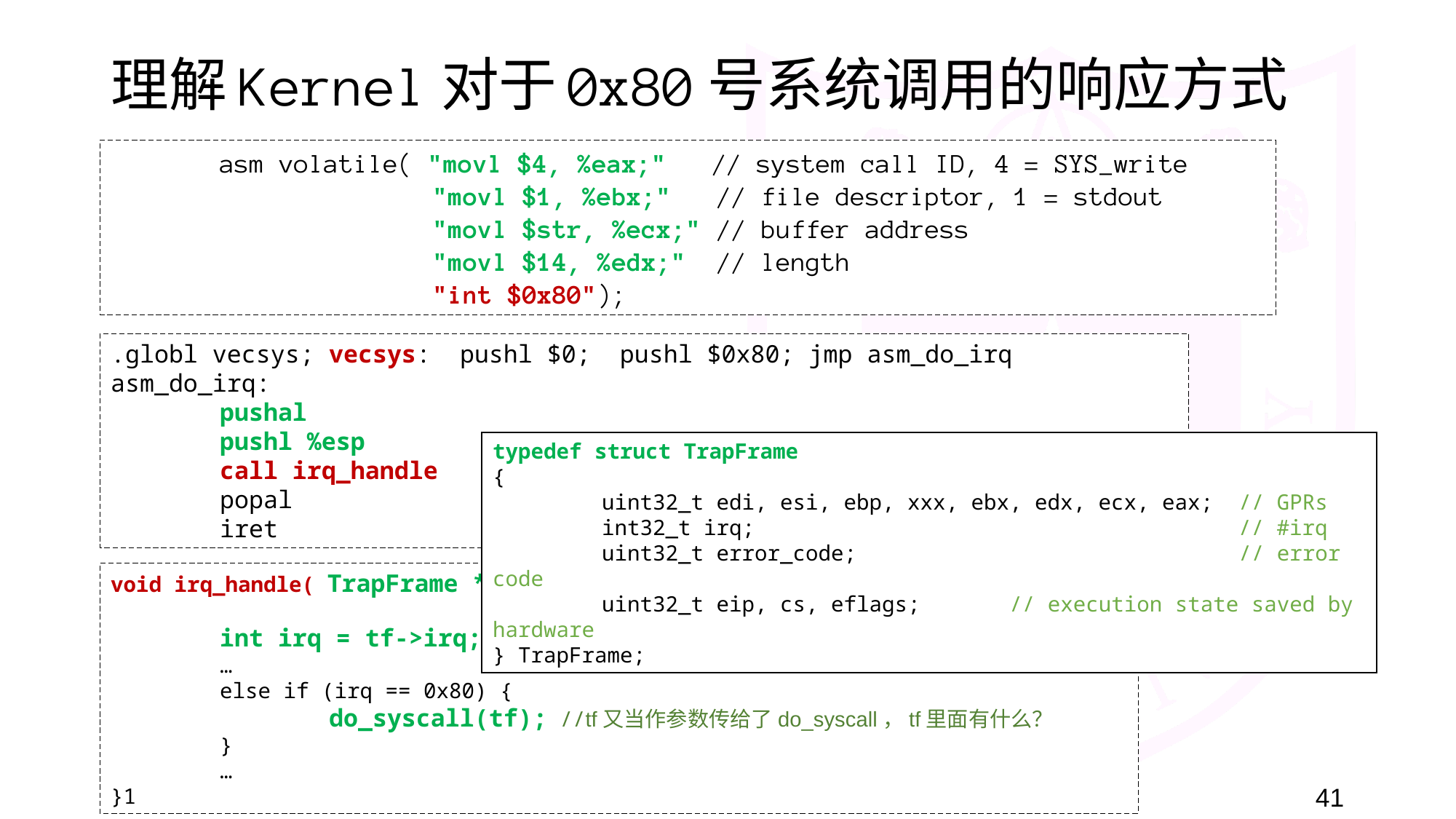

# 理解Kernel对于0x80号系统调用的响应方式
	asm volatile( "movl $4, %eax;"   // system call ID, 4 = SYS_write
	   	       "movl $1, %ebx;"   // file descriptor, 1 = stdout
		       "movl $str, %ecx;" // buffer address
		       "movl $14, %edx;"  // length
		       "int $0x80");
.globl vecsys; vecsys:  pushl $0;  pushl $0x80; jmp asm_do_irq
asm_do_irq:
	pushal
	pushl %esp
	call irq_handle
	popal
	iret
typedef struct TrapFrame
{
	uint32_t edi, esi, ebp, xxx, ebx, edx, ecx, eax;  // GPRs
	int32_t irq;                                      // #irq
	uint32_t error_code;                              // error code
	uint32_t eip, cs, eflags;       // execution state saved by hardware
} TrapFrame;
void irq_handle( TrapFrame *tf ) {

	int irq = tf->irq;
	…
	else if (irq == 0x80) {
		do_syscall(tf); //tf又当作参数传给了do_syscall，tf里面有什么？
	}
	…
}1
2022/5/20
南京大学 - 计算机系统基础 - PA
41